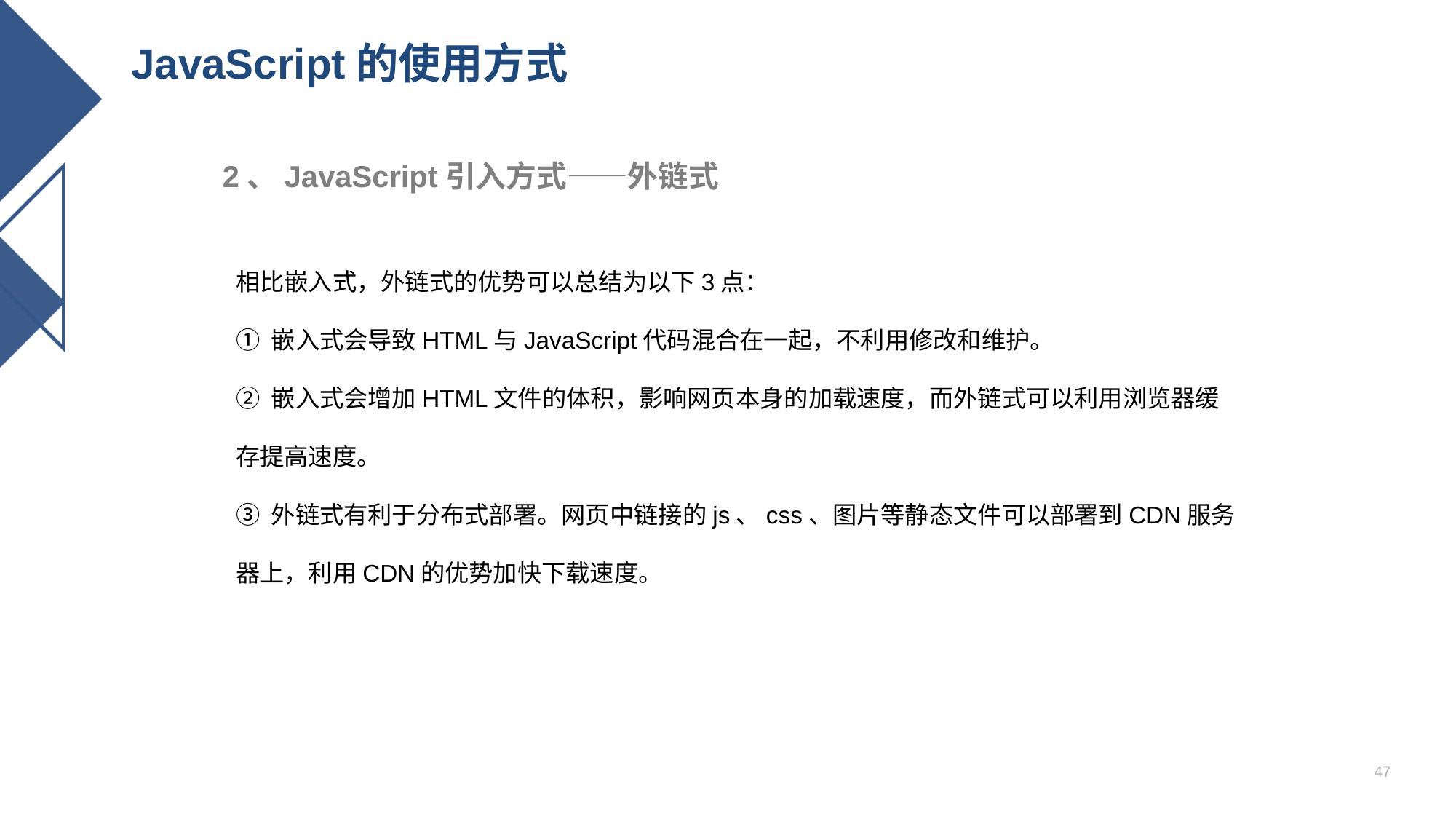

# JavaScript的使用方式
2、JavaScript引入方式——外链式
相比嵌入式，外链式的优势可以总结为以下3点：
① 嵌入式会导致HTML与JavaScript代码混合在一起，不利用修改和维护。
② 嵌入式会增加HTML文件的体积，影响网页本身的加载速度，而外链式可以利用浏览器缓存提高速度。
③ 外链式有利于分布式部署。网页中链接的js、css、图片等静态文件可以部署到CDN服务器上，利用CDN的优势加快下载速度。
47